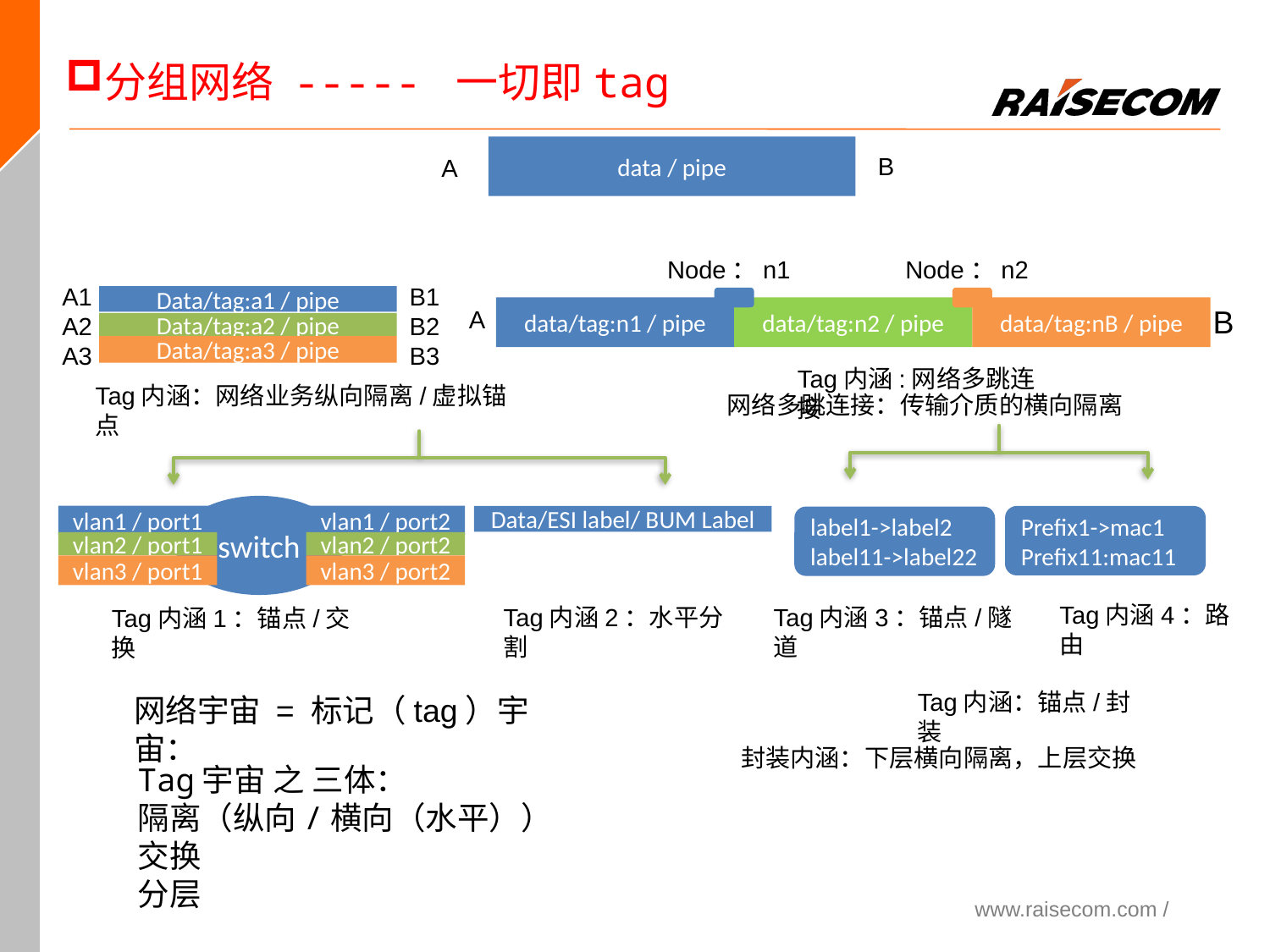

分组网络 ----- 一切即tag
data / pipe
B
A

Node：n1
Node：n2
A1
B1
Data/tag:a1 / pipe

B
A
data/tag:n1 / pipe
data/tag:n2 / pipe
data/tag:nB / pipe

A2
B2
Data/tag:a2 / pipe
A3
B3
Data/tag:a3 / pipe
Tag内涵:网络多跳连接
Tag内涵：网络业务纵向隔离/虚拟锚点
网络多跳连接：传输介质的横向隔离
switch
vlan1 / port1
vlan1 / port2
Data/ESI label/ BUM Label
Prefix1->mac1
Prefix11:mac11
label1->label2
label11->label22
vlan2 / port1
vlan2 / port2
vlan3 / port1
vlan3 / port2
Tag内涵4：路由
Tag内涵2：水平分割
Tag内涵3：锚点/隧道
Tag内涵1：锚点/交换
Tag内涵：锚点/封装
网络宇宙 = 标记（tag）宇宙：
封装内涵：下层横向隔离，上层交换
Tag宇宙 之 三体：
隔离（纵向/横向（水平））
交换
分层